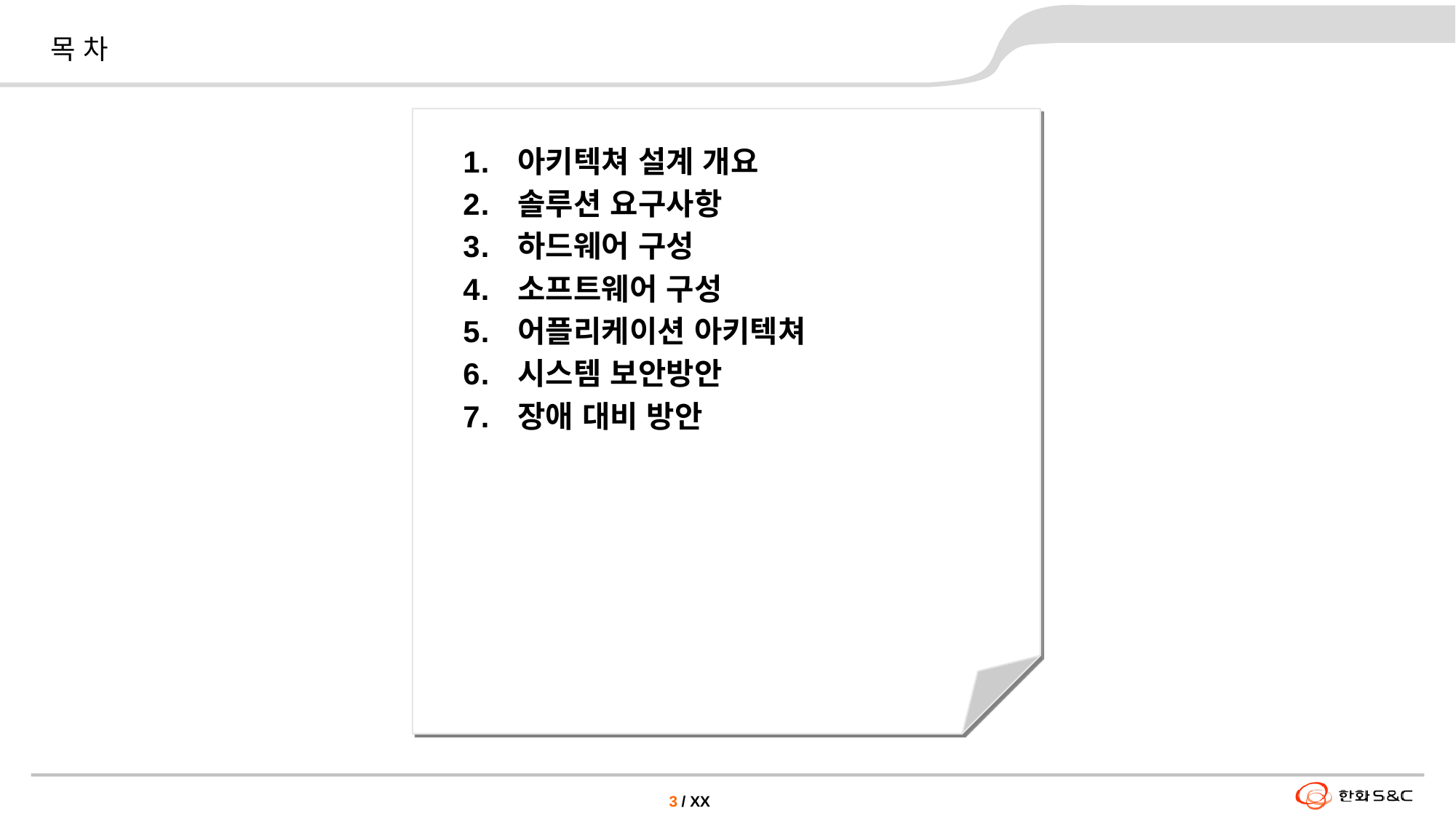

# 목 차

아키텍쳐 설계 개요
솔루션 요구사항
하드웨어 구성
소프트웨어 구성
어플리케이션 아키텍쳐
시스템 보안방안
장애 대비 방안